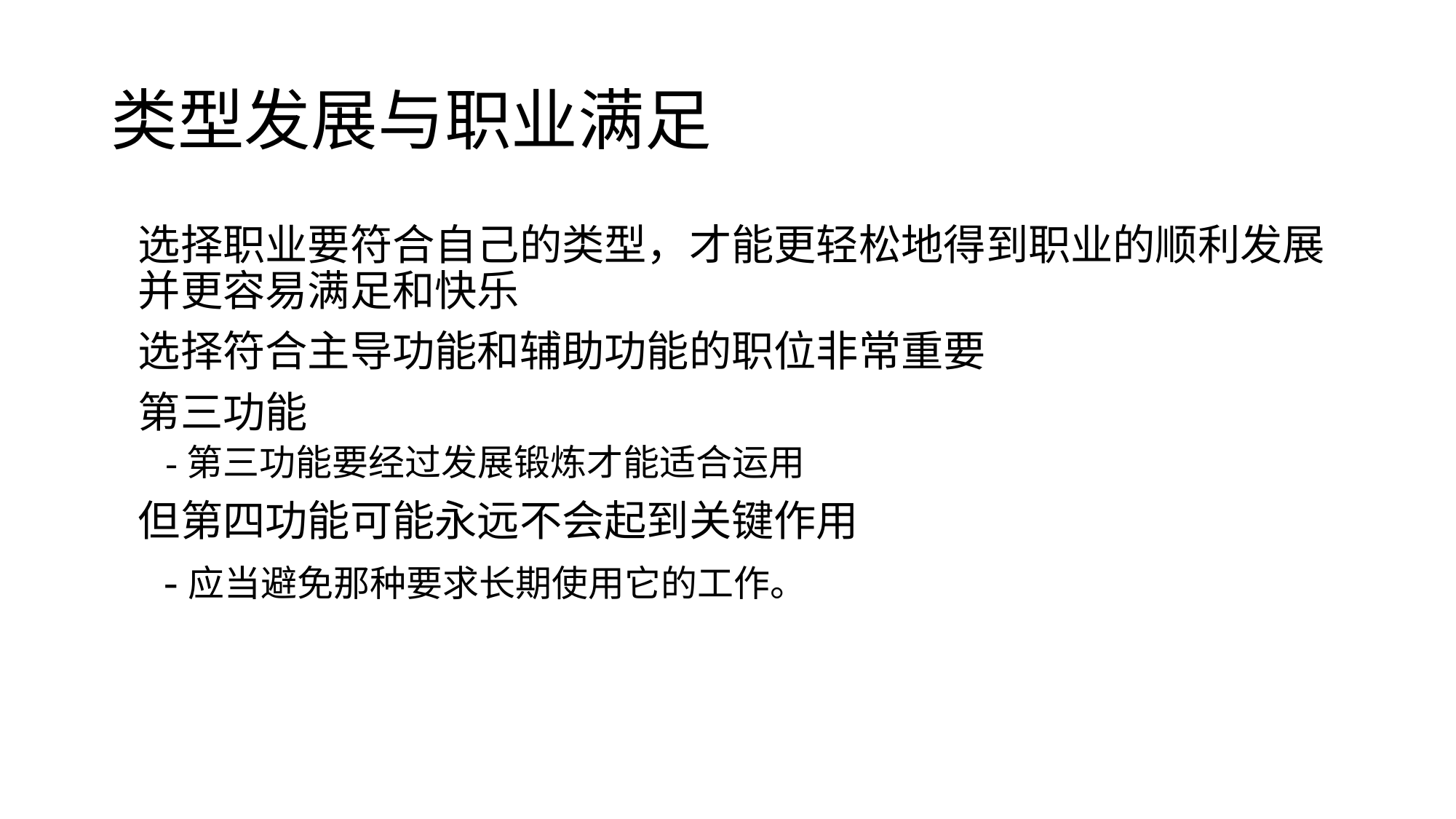

# 类型发展与职业满足
选择职业要符合自己的类型，才能更轻松地得到职业的顺利发展并更容易满足和快乐
选择符合主导功能和辅助功能的职位非常重要
第三功能
-第三功能要经过发展锻炼才能适合运用
但第四功能可能永远不会起到关键作用
     -应当避免那种要求长期使用它的工作。